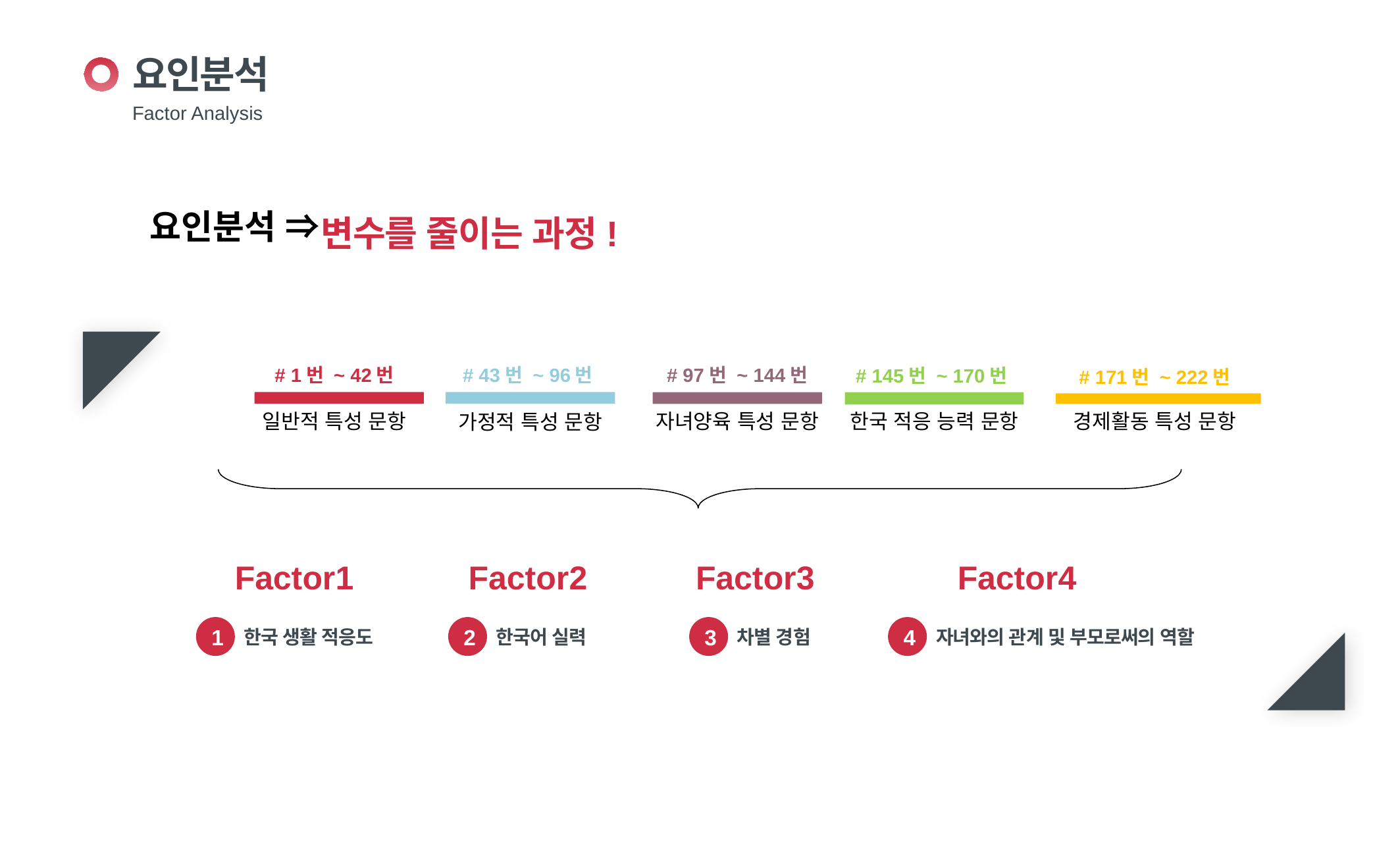

요인분석
Factor Analysis
  변수를 줄이는 과정!
요인분석 ⇒

# 43번 ~ 96번

가정적 특성 문항
# 1번 ~ 42번

일반적 특성 문항
# 97번 ~ 144번

자녀양육 특성 문항
# 145번 ~ 170번

한국 적응 능력 문항
# 171번 ~ 222번

경제활동 특성 문항
Factor1
1
한국 생활 적응도
Factor2
2
한국어 실력
Factor3
3
차별 경험
Factor4
4
자녀와의 관계 및 부모로써의 역할